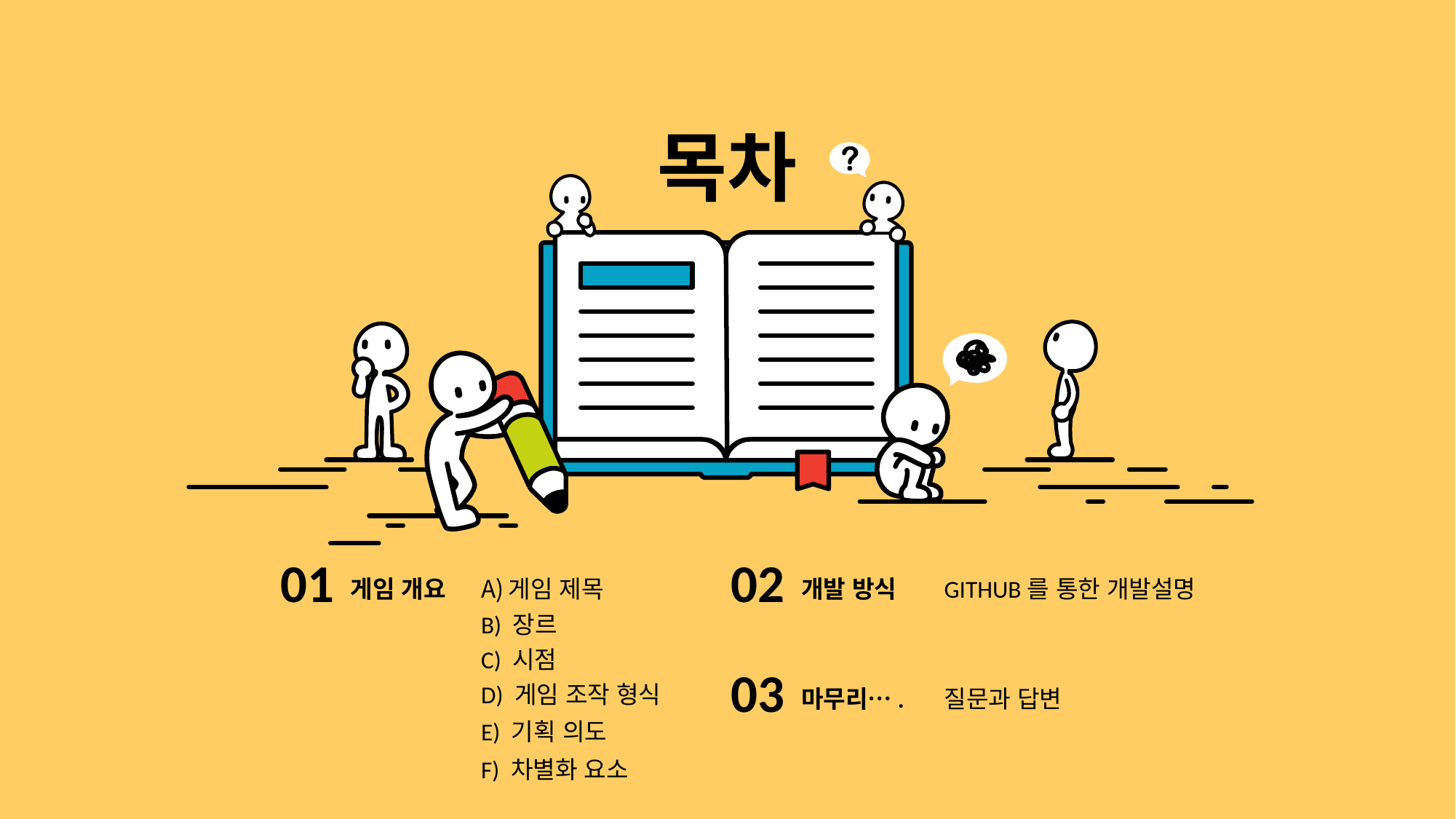

목차
01
02
GITHUB를 통한 개발설명
# 게임 개요
게임 제목
개발 방식
B) 장르
C) 시점
03
D) 게임 조작 형식
질문과 답변
마무리….
E) 기획 의도
F) 차별화 요소